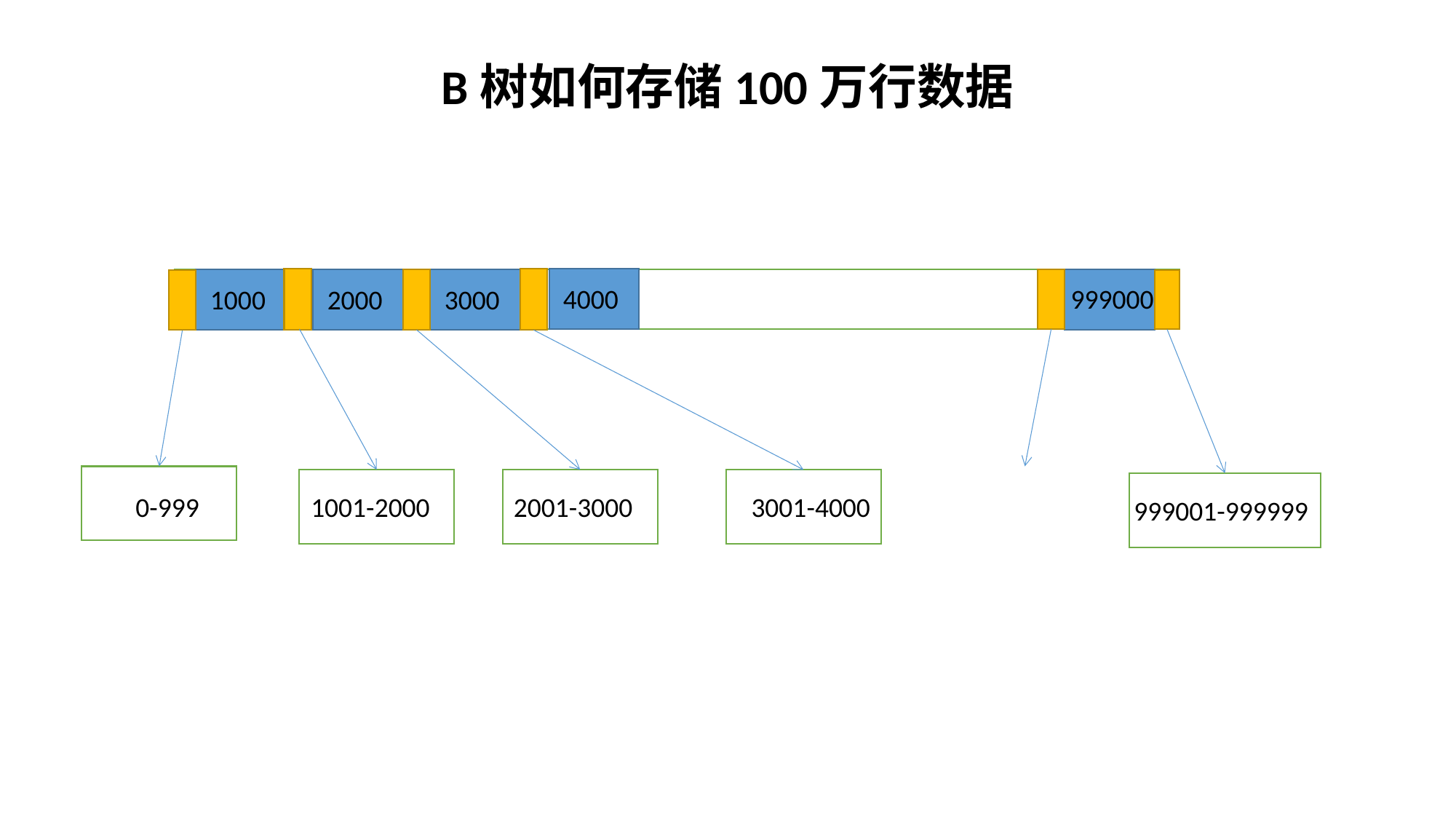

# B树如何存储100万行数据

4000
999000
1000
2000
3000

0-999
1001-2000
2001-3000
3001-4000
999001-999999